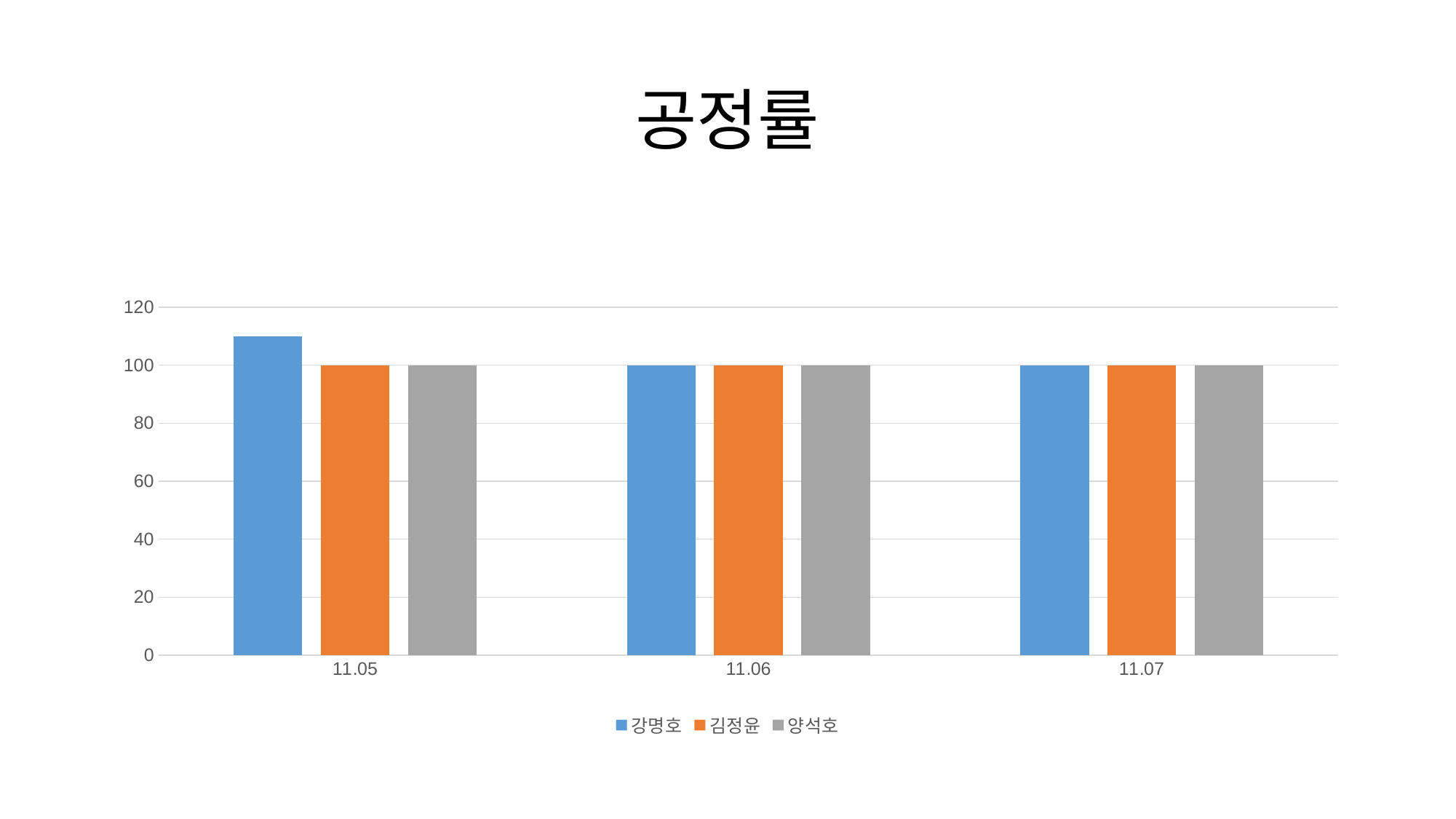

# 공정률

### Chart

| Category | 강명호 | 김정윤 | 양석호 |
|---|---|---|---|
| 11.05 | 110.0 | 100.0 | 100.0 |
| 11.06 | 100.0 | 100.0 | 100.0 |
| 11.07 | 100.0 | 100.0 | 100.0 |